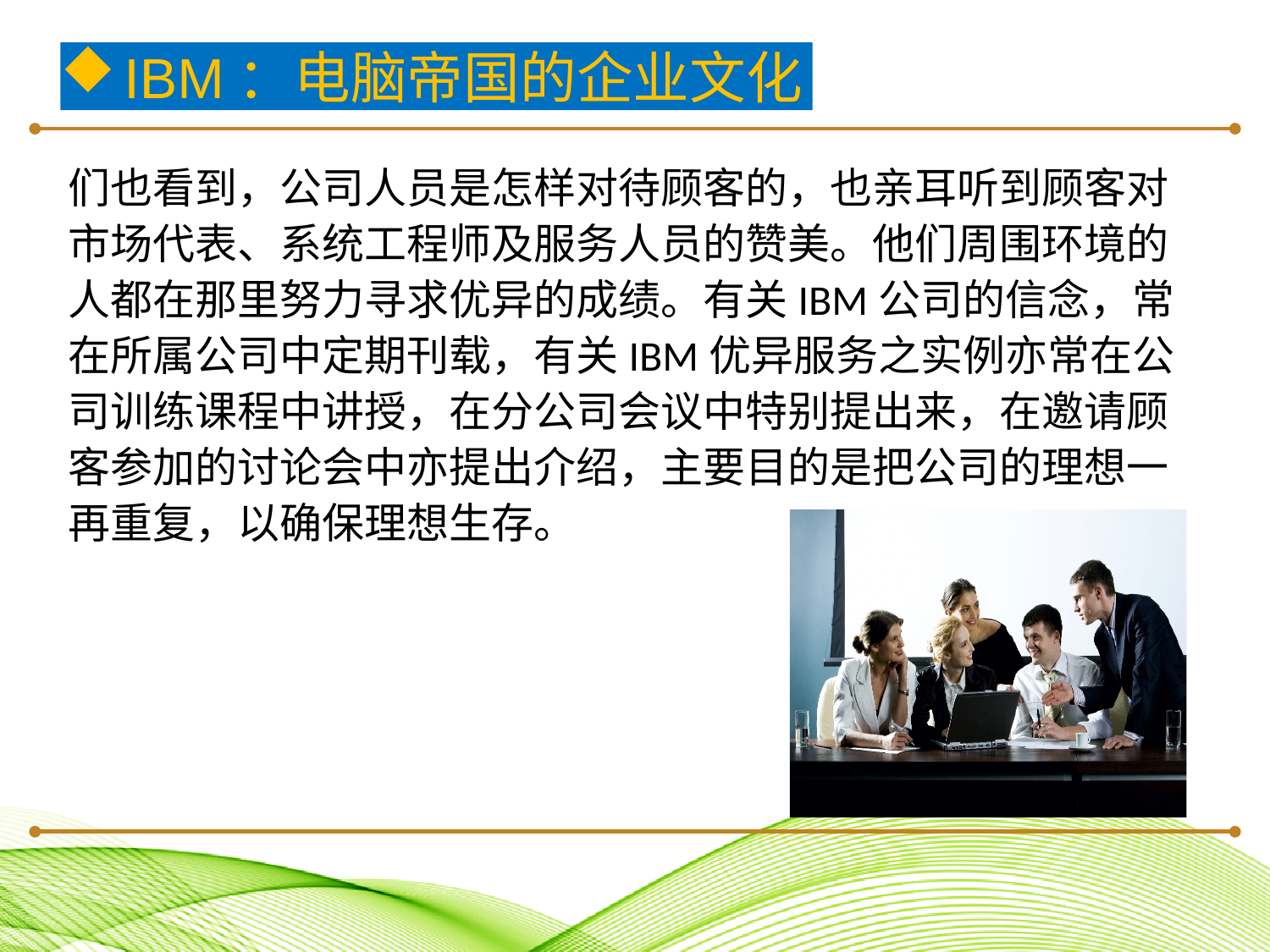

IBM：电脑帝国的企业文化
们也看到，公司人员是怎样对待顾客的，也亲耳听到顾客对市场代表、系统工程师及服务人员的赞美。他们周围环境的人都在那里努力寻求优异的成绩。有关IBM公司的信念，常在所属公司中定期刊载，有关IBM优异服务之实例亦常在公司训练课程中讲授，在分公司会议中特别提出来，在邀请顾客参加的讨论会中亦提出介绍，主要目的是把公司的理想一再重复，以确保理想生存。